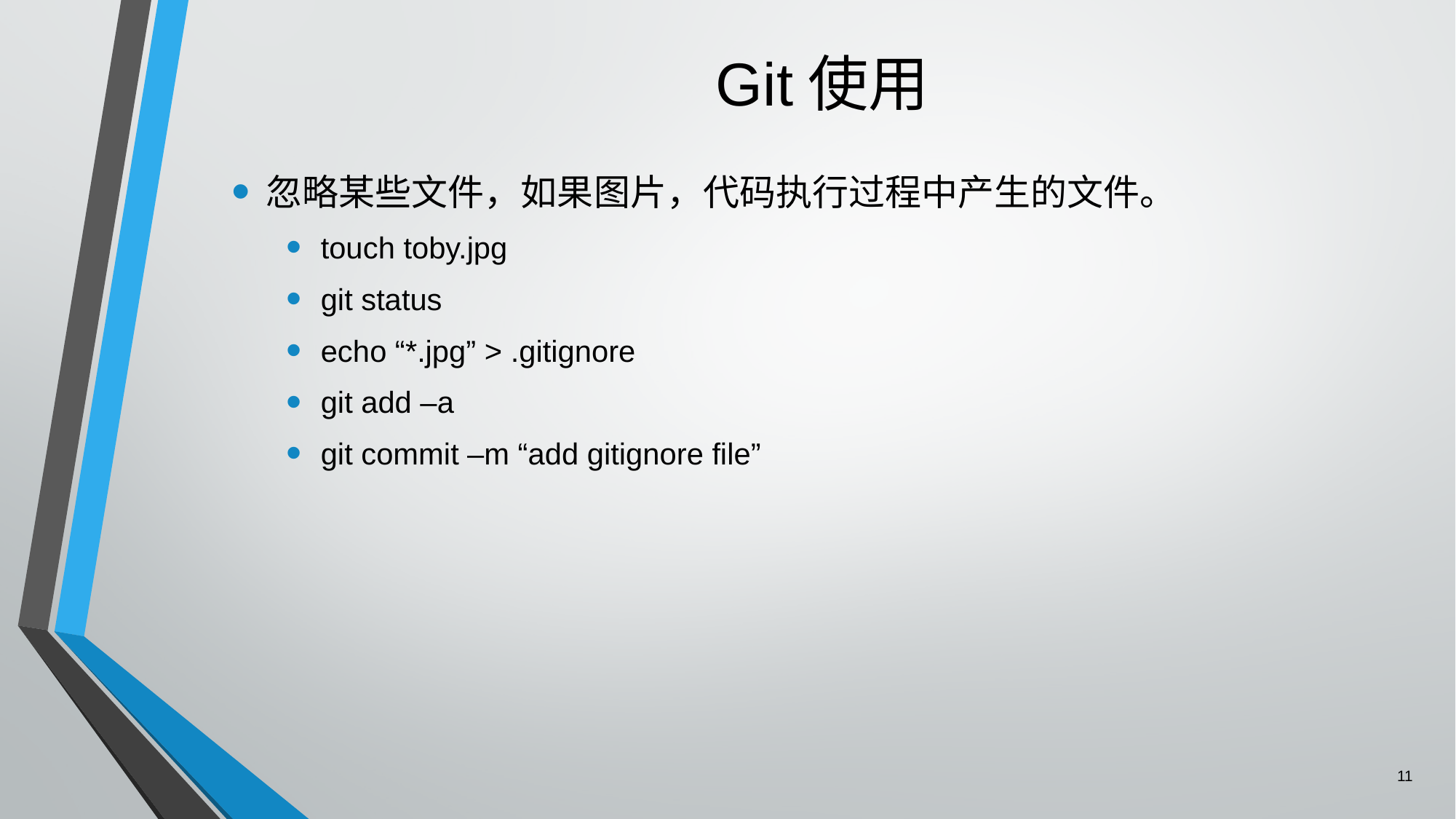

# Git使用
忽略某些文件，如果图片，代码执行过程中产生的文件。
touch toby.jpg
git status
echo “*.jpg” > .gitignore
git add –a
git commit –m “add gitignore file”

11